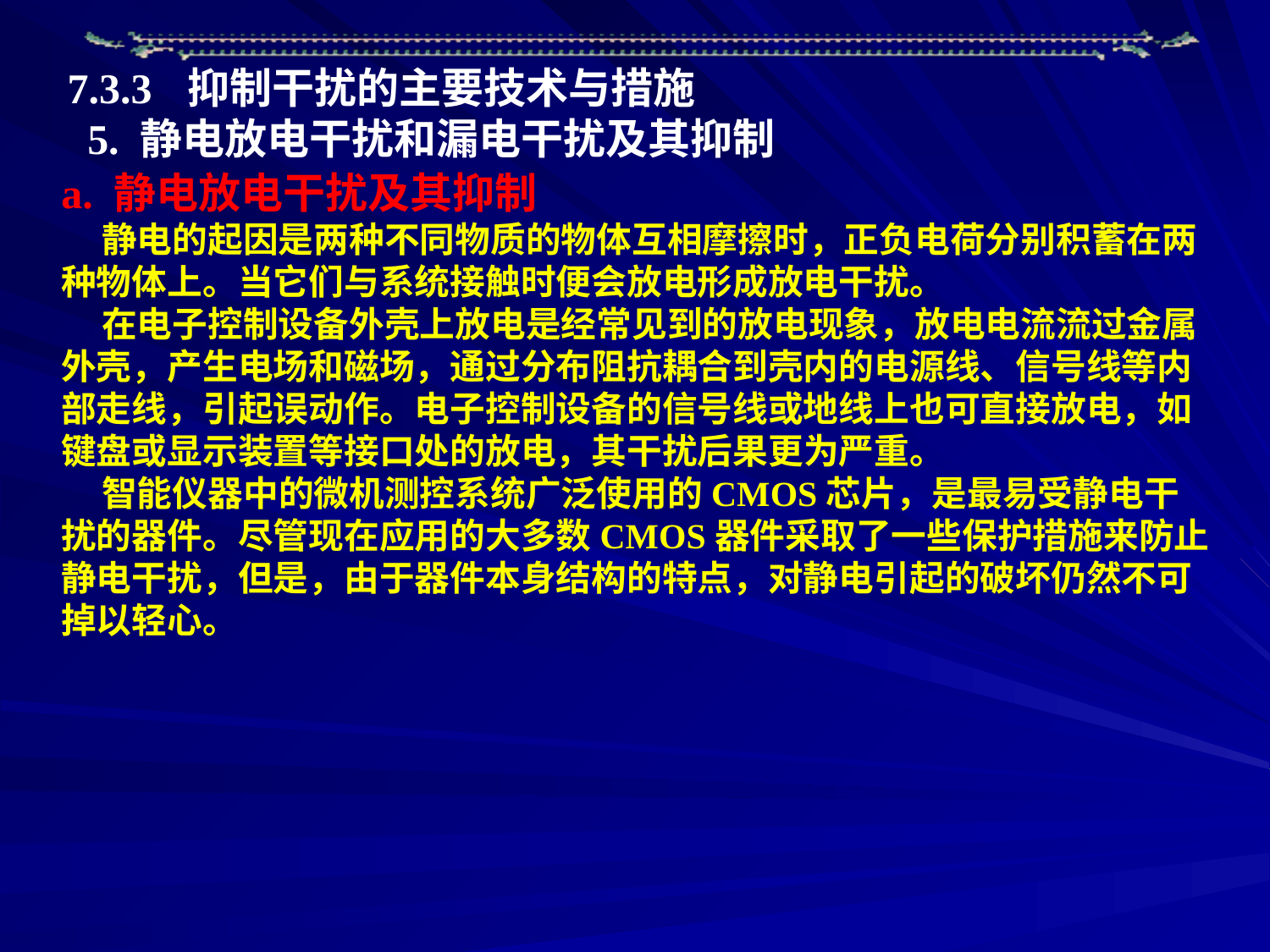

7.3.3 抑制干扰的主要技术与措施
5. 静电放电干扰和漏电干扰及其抑制
a. 静电放电干扰及其抑制
    静电的起因是两种不同物质的物体互相摩擦时，正负电荷分别积蓄在两种物体上。当它们与系统接触时便会放电形成放电干扰。
    在电子控制设备外壳上放电是经常见到的放电现象，放电电流流过金属外壳，产生电场和磁场，通过分布阻抗耦合到壳内的电源线、信号线等内部走线，引起误动作。电子控制设备的信号线或地线上也可直接放电，如键盘或显示装置等接口处的放电，其干扰后果更为严重。
    智能仪器中的微机测控系统广泛使用的CMOS芯片，是最易受静电干扰的器件。尽管现在应用的大多数CMOS器件采取了一些保护措施来防止静电干扰，但是，由于器件本身结构的特点，对静电引起的破坏仍然不可掉以轻心。